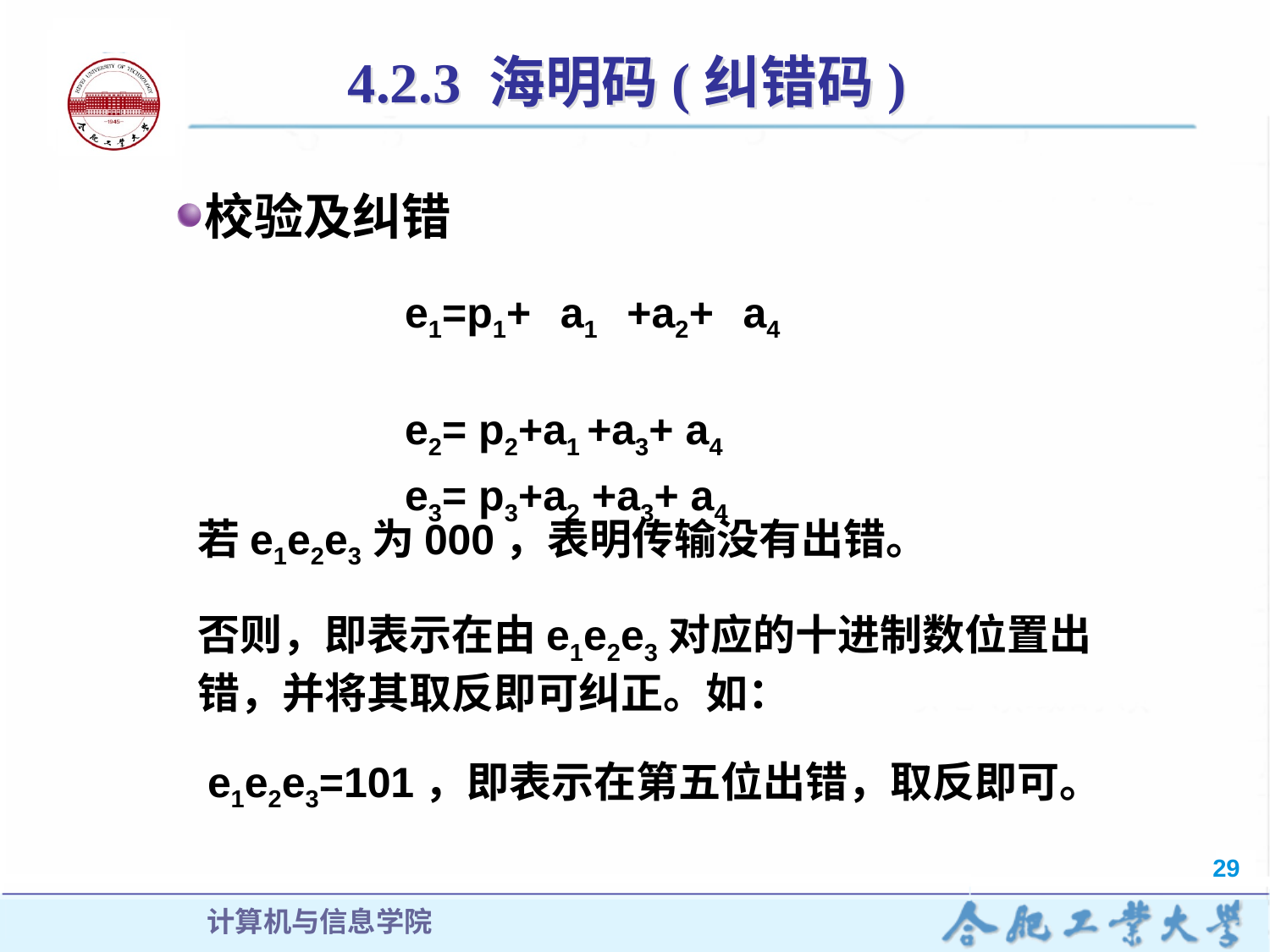

# 4.2.3 海明码(纠错码)
校验及纠错
	e1=p1+ a1 +a2+ a4
	e2= p2+a1 +a3+ a4
	e3= p3+a2 +a3+ a4
若e1e2e3为000，表明传输没有出错。
否则，即表示在由e1e2e3对应的十进制数位置出错，并将其取反即可纠正。如：
e1e2e3=101，即表示在第五位出错，取反即可。